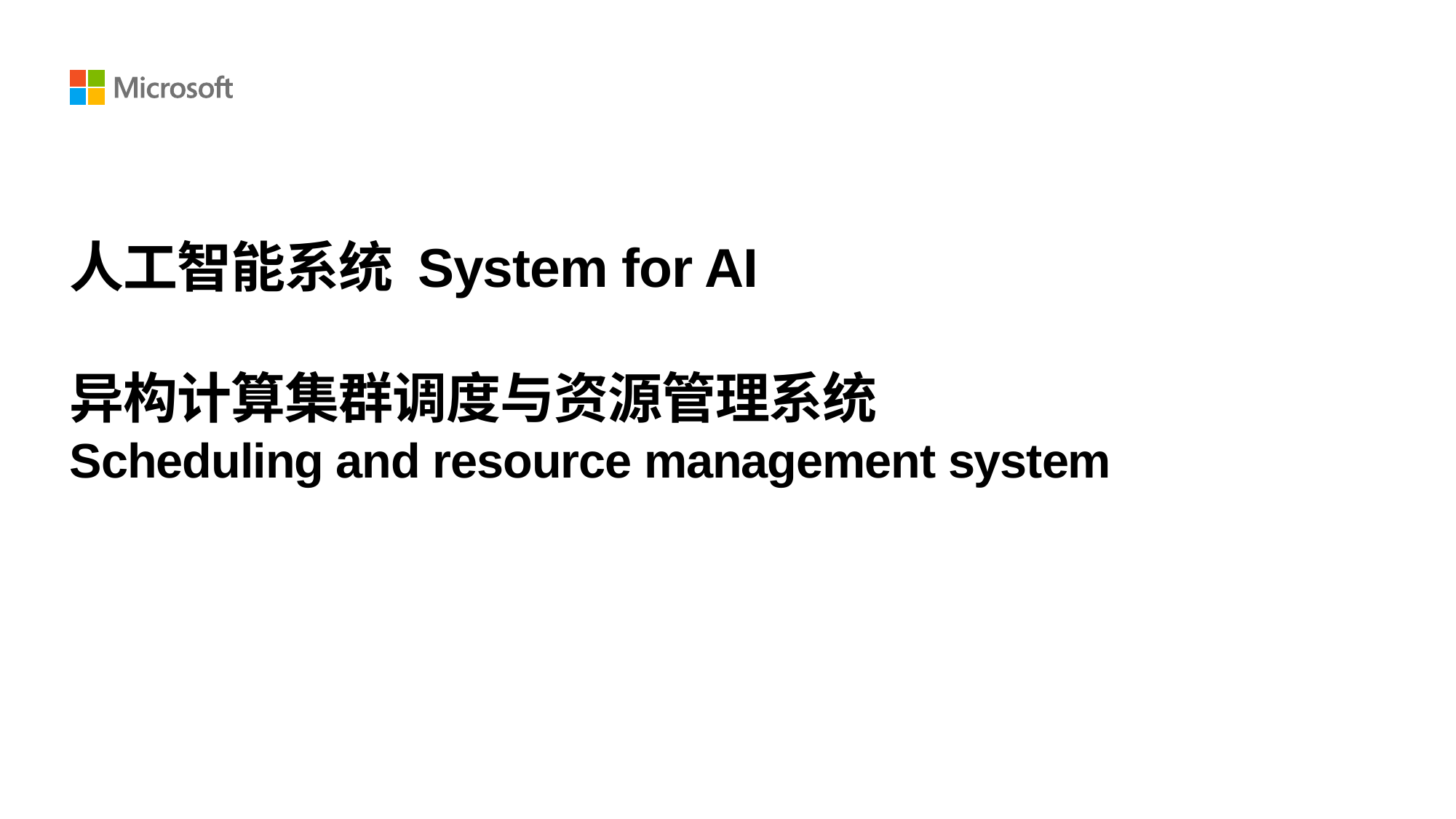

1
# 人工智能系统 System for AI   异构计算集群调度与资源管理系统 Scheduling and resource management system